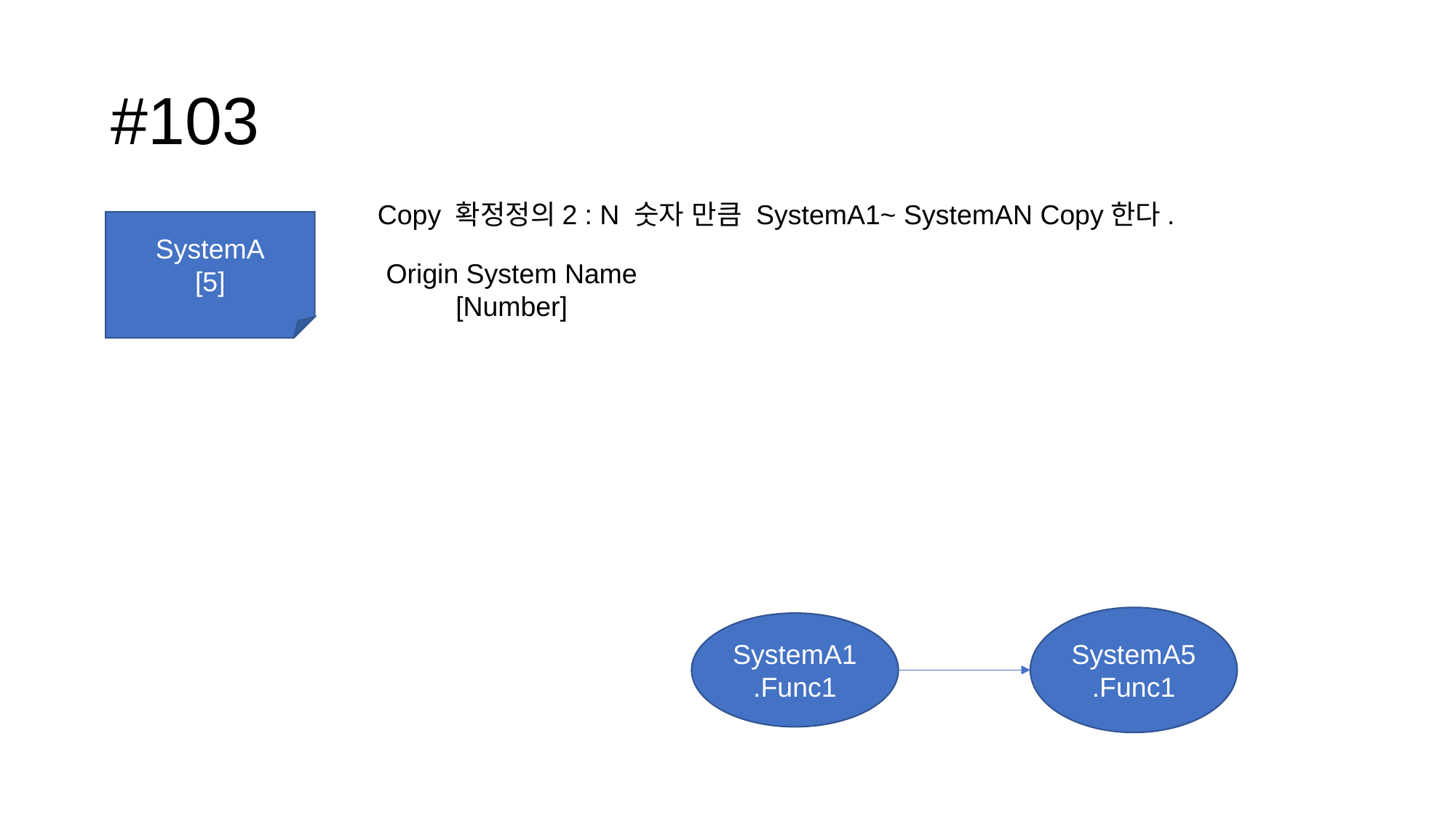

# #103
Copy 확정정의2 : N 숫자 만큼 SystemA1~ SystemAN Copy한다.
SystemA
[5]
Origin System Name
[Number]
SystemA5.Func1
SystemA1.Func1